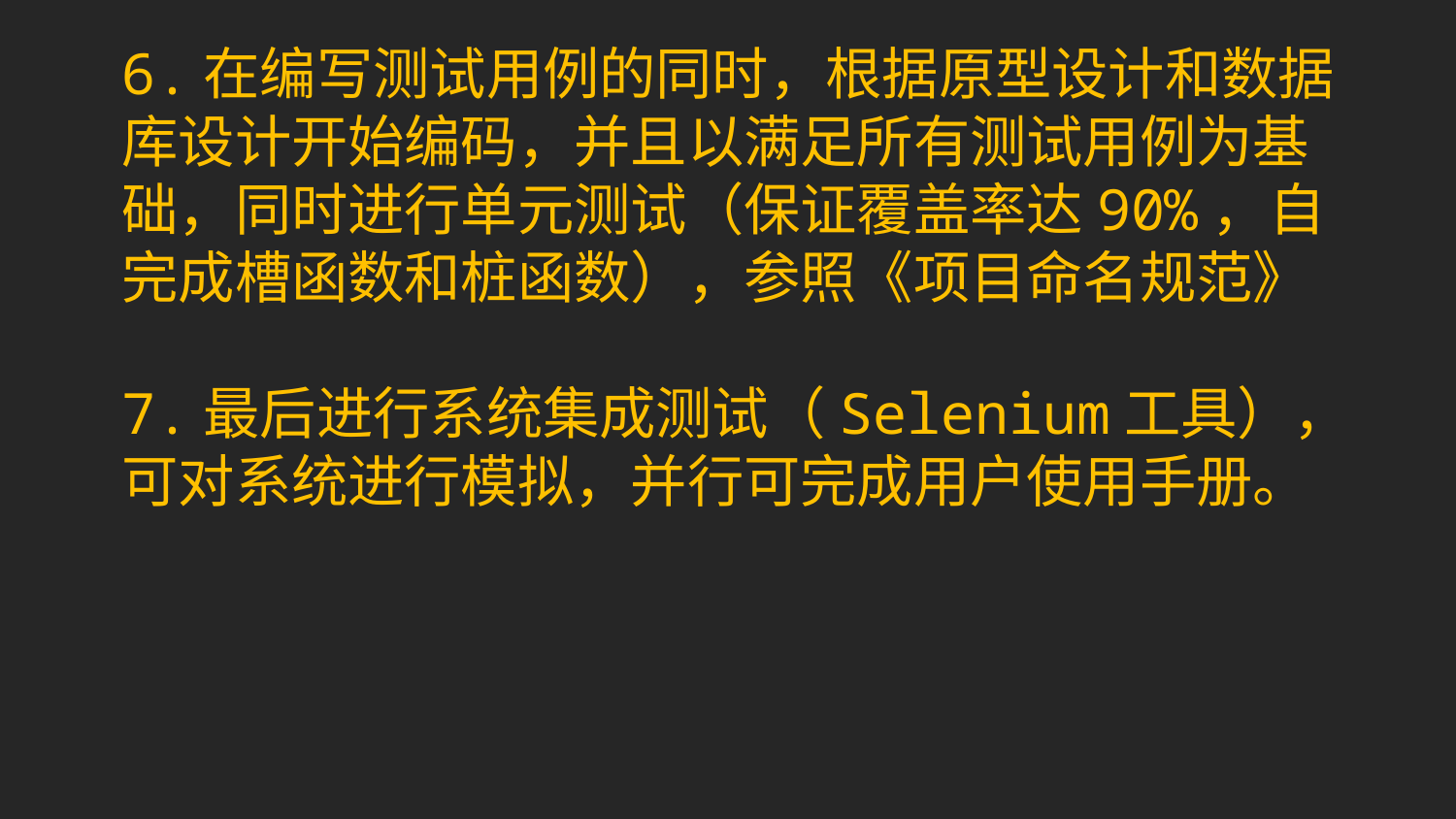

6.在编写测试用例的同时，根据原型设计和数据库设计开始编码，并且以满足所有测试用例为基础，同时进行单元测试（保证覆盖率达90%，自完成槽函数和桩函数），参照《项目命名规范》

7.最后进行系统集成测试（Selenium工具），可对系统进行模拟，并行可完成用户使用手册。